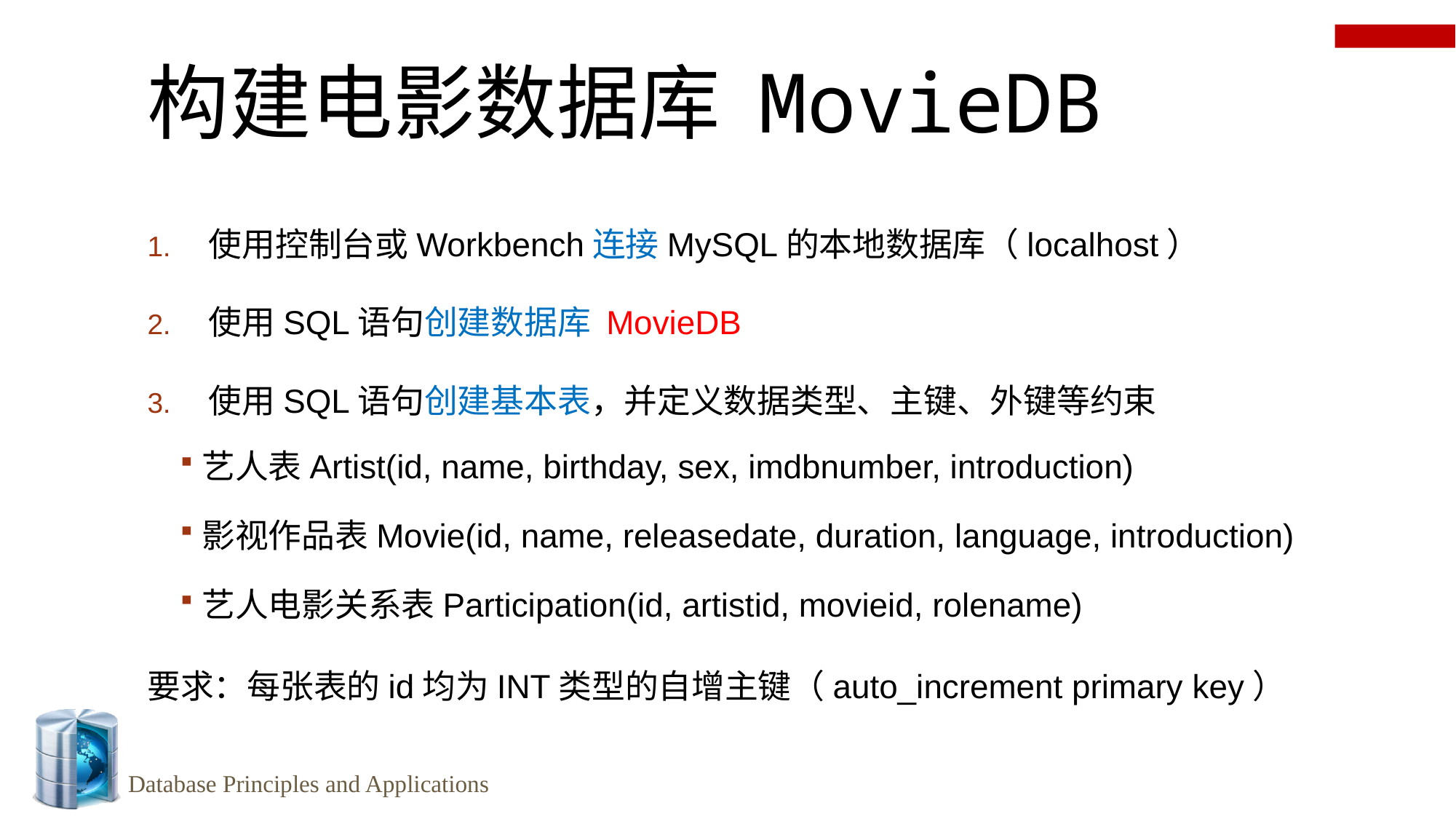

# 构建电影数据库 MovieDB
使用控制台或Workbench连接MySQL的本地数据库（localhost）
使用SQL语句创建数据库 MovieDB
使用SQL语句创建基本表，并定义数据类型、主键、外键等约束
艺人表Artist(id, name, birthday, sex, imdbnumber, introduction)
影视作品表Movie(id, name, releasedate, duration, language, introduction)
艺人电影关系表Participation(id, artistid, movieid, rolename)
要求：每张表的id均为INT类型的自增主键（auto_increment primary key）